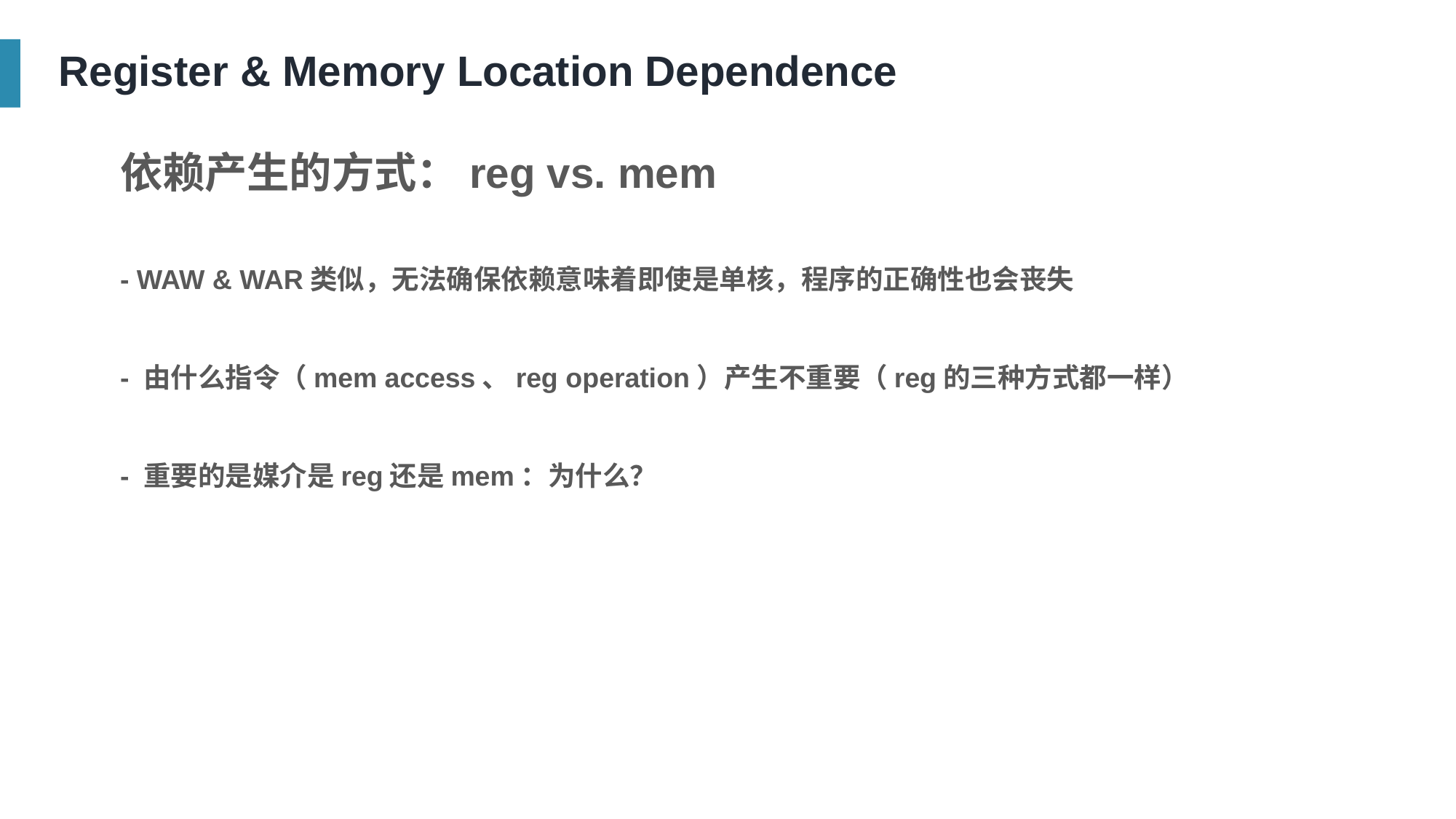

Register & Memory Location Dependence

依赖产生的方式：reg vs. mem

- WAW & WAR类似，无法确保依赖意味着即使是单核，程序的正确性也会丧失

- 由什么指令（mem access、reg operation）产生不重要（reg的三种方式都一样）

- 重要的是媒介是reg还是mem：为什么？